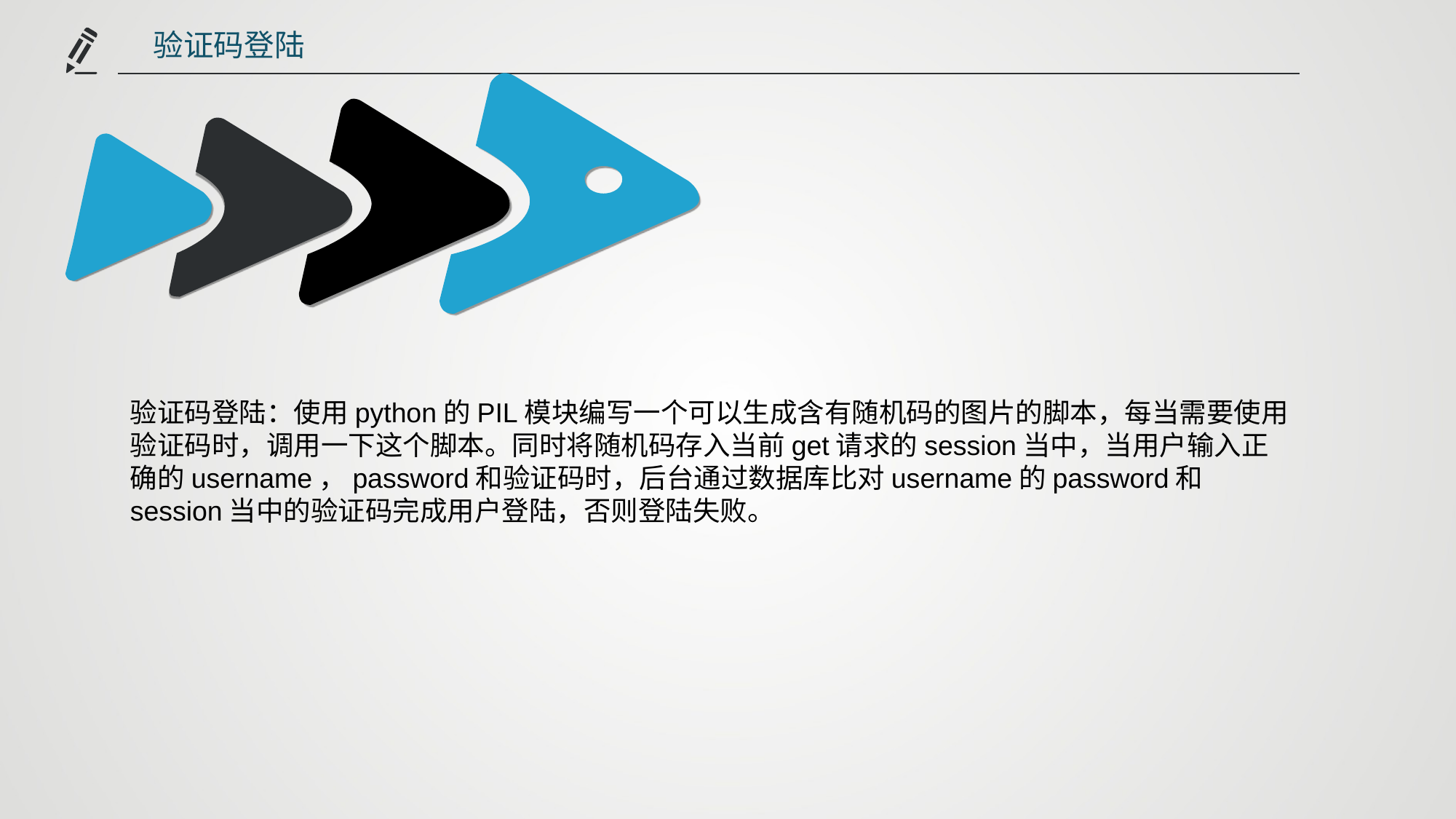

验证码登陆

验证码登陆：使用python的PIL模块编写一个可以生成含有随机码的图片的脚本，每当需要使用验证码时，调用一下这个脚本。同时将随机码存入当前get请求的session当中，当用户输入正确的username，password和验证码时，后台通过数据库比对username的password和session当中的验证码完成用户登陆，否则登陆失败。